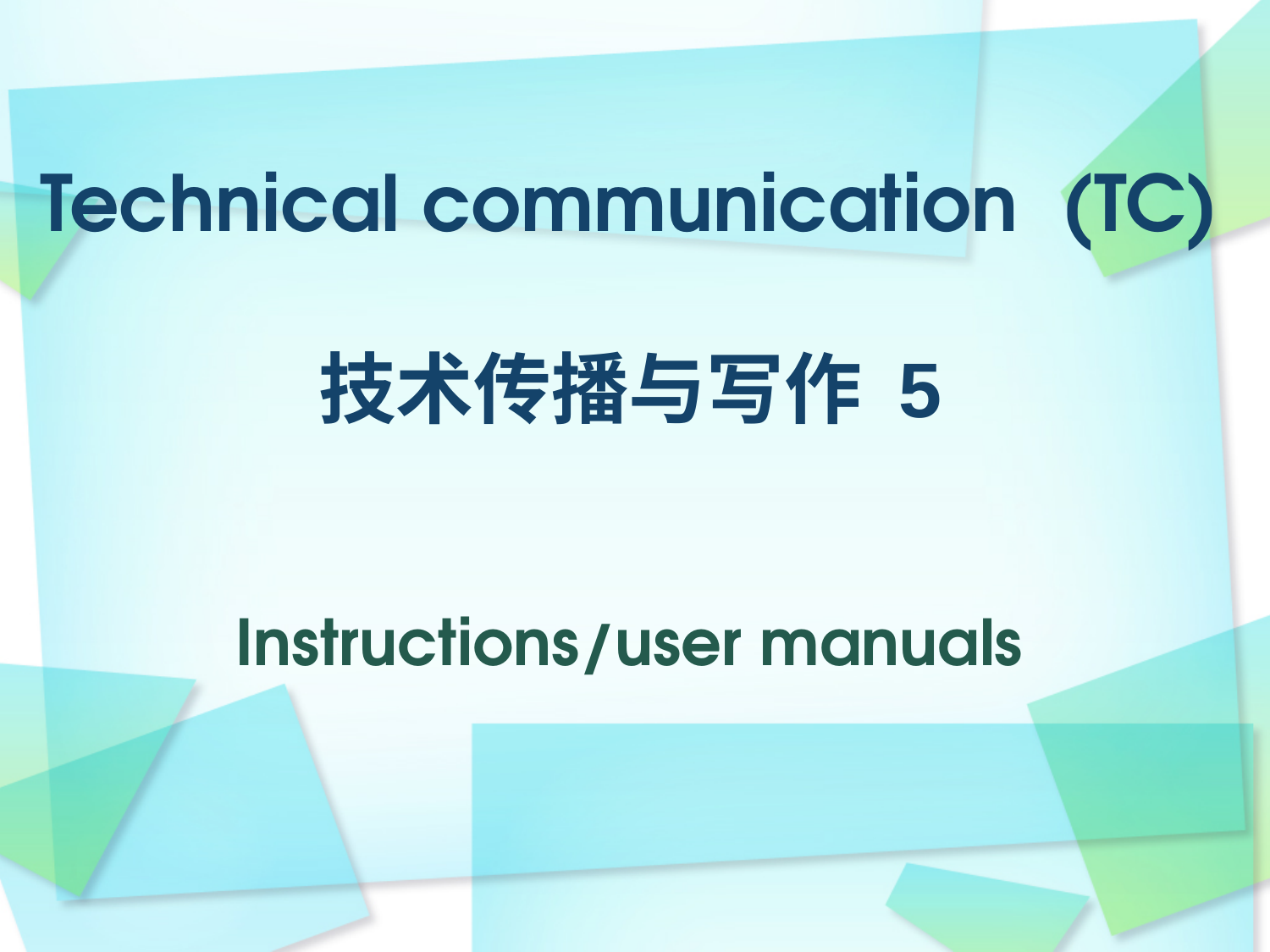

# Technical communication  (TC) 技术传播与写作 5
Instructions/user manuals